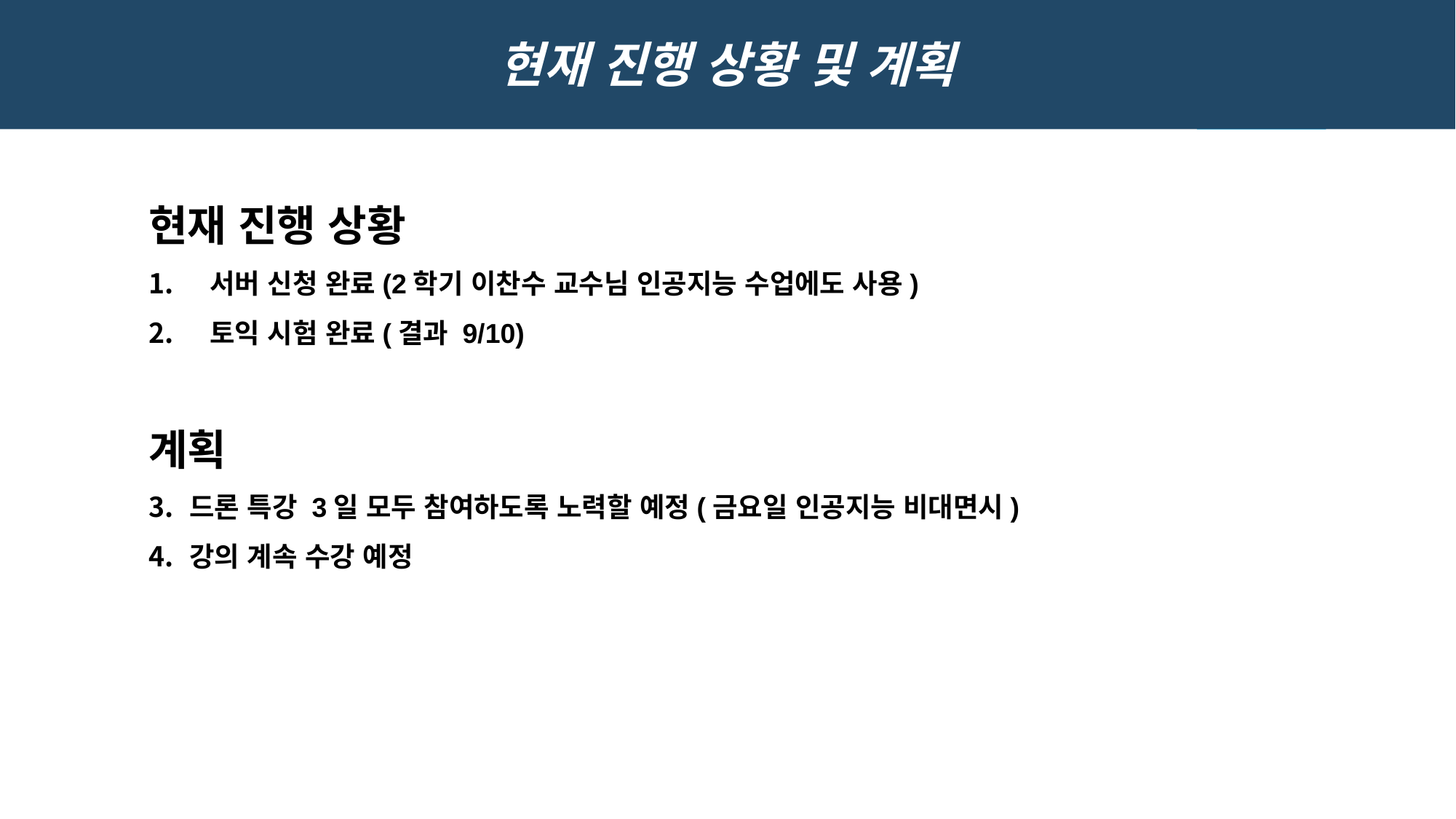

현재 진행 상황 및 계획

현재 진행 상황
서버 신청 완료(2학기 이찬수 교수님 인공지능 수업에도 사용)
토익 시험 완료(결과 9/10)

계획
드론 특강 3일 모두 참여하도록 노력할 예정(금요일 인공지능 비대면시)
강의 계속 수강 예정